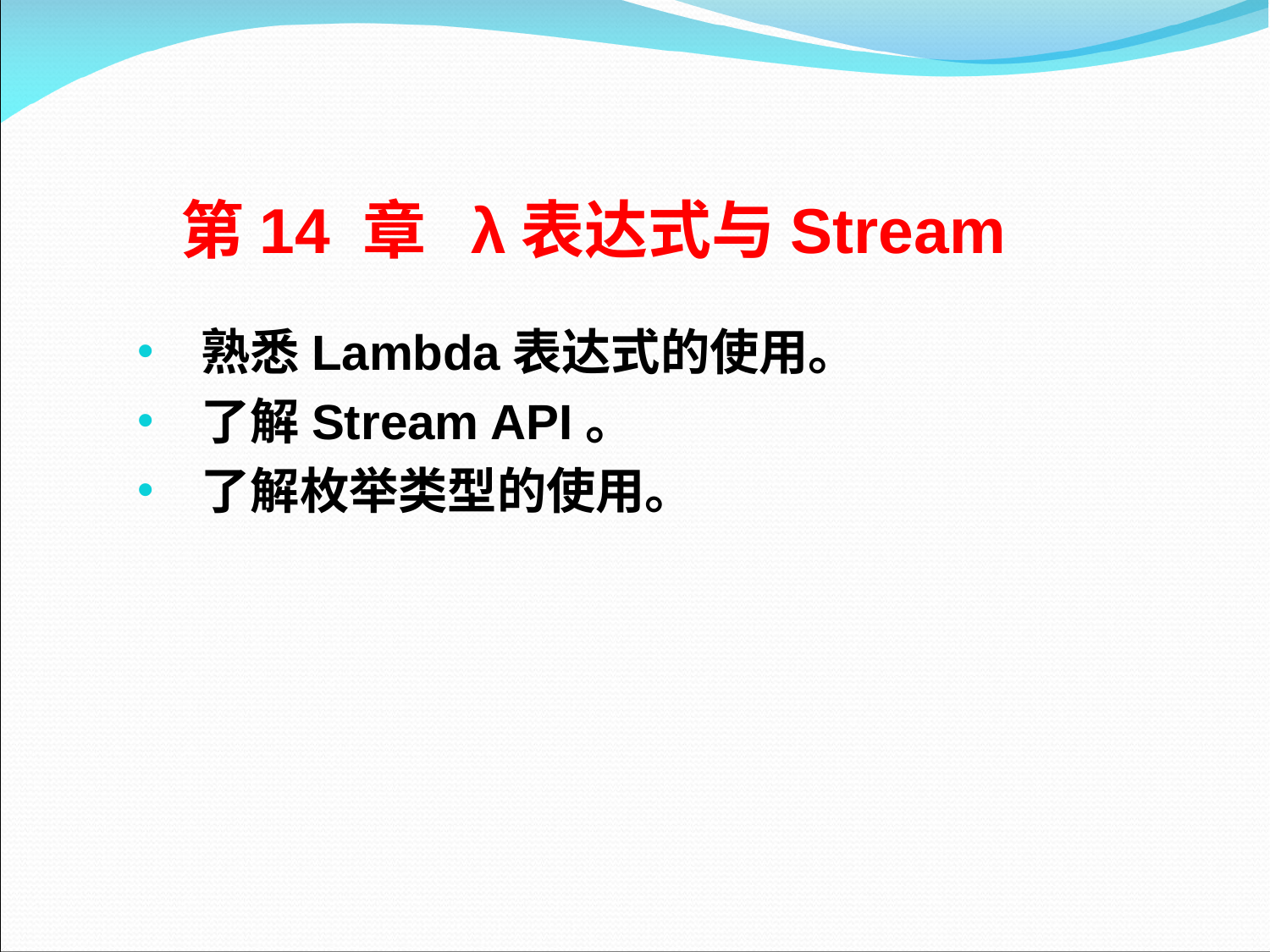

# 第14 章  λ表达式与Stream
熟悉Lambda表达式的使用。
了解Stream API。
了解枚举类型的使用。